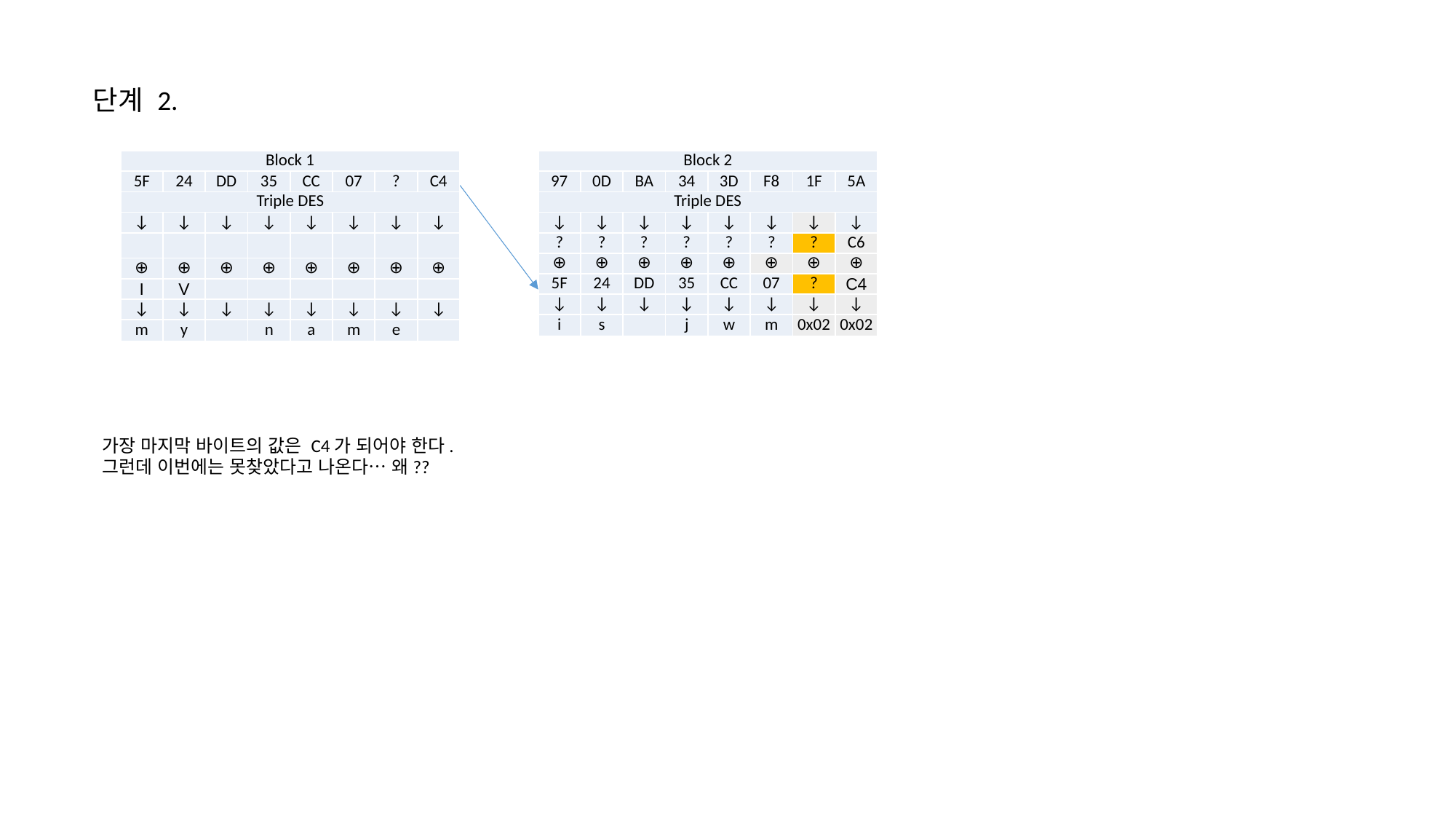

단계 2.
| Block 1 |  |  |  |  |  |  |  |
| --- | --- | --- | --- | --- | --- | --- | --- |
| 5F | 24 | DD | 35 | CC | 07 | ? | C4 |
| Triple DES |  |  |  |  |  |  |  |
| ↓ | ↓ | ↓ | ↓ | ↓ | ↓ | ↓ | ↓ |
|  |  |  |  |  |  |  |  |
| ⊕ | ⊕ | ⊕ | ⊕ | ⊕ | ⊕ | ⊕ | ⊕ |
| I | V |  |  |  |  |  |  |
| ↓ | ↓ | ↓ | ↓ | ↓ | ↓ | ↓ | ↓ |
| m | y |  | n | a | m | e |  |
| Block 2 |  |  |  |  |  |  |  |
| --- | --- | --- | --- | --- | --- | --- | --- |
| 97 | 0D | BA | 34 | 3D | F8 | 1F | 5A |
| Triple DES |  |  |  |  |  |  |  |
| ↓ | ↓ | ↓ | ↓ | ↓ | ↓ | ↓ | ↓ |
| ? | ? | ? | ? | ? | ? | ? | C6 |
| ⊕ | ⊕ | ⊕ | ⊕ | ⊕ | ⊕ | ⊕ | ⊕ |
| 5F | 24 | DD | 35 | CC | 07 | ? | C4 |
| ↓ | ↓ | ↓ | ↓ | ↓ | ↓ | ↓ | ↓ |
| i | s |  | j | w | m | 0x02 | 0x02 |
가장 마지막 바이트의 값은 C4가 되어야 한다.
그런데 이번에는 못찾았다고 나온다… 왜??